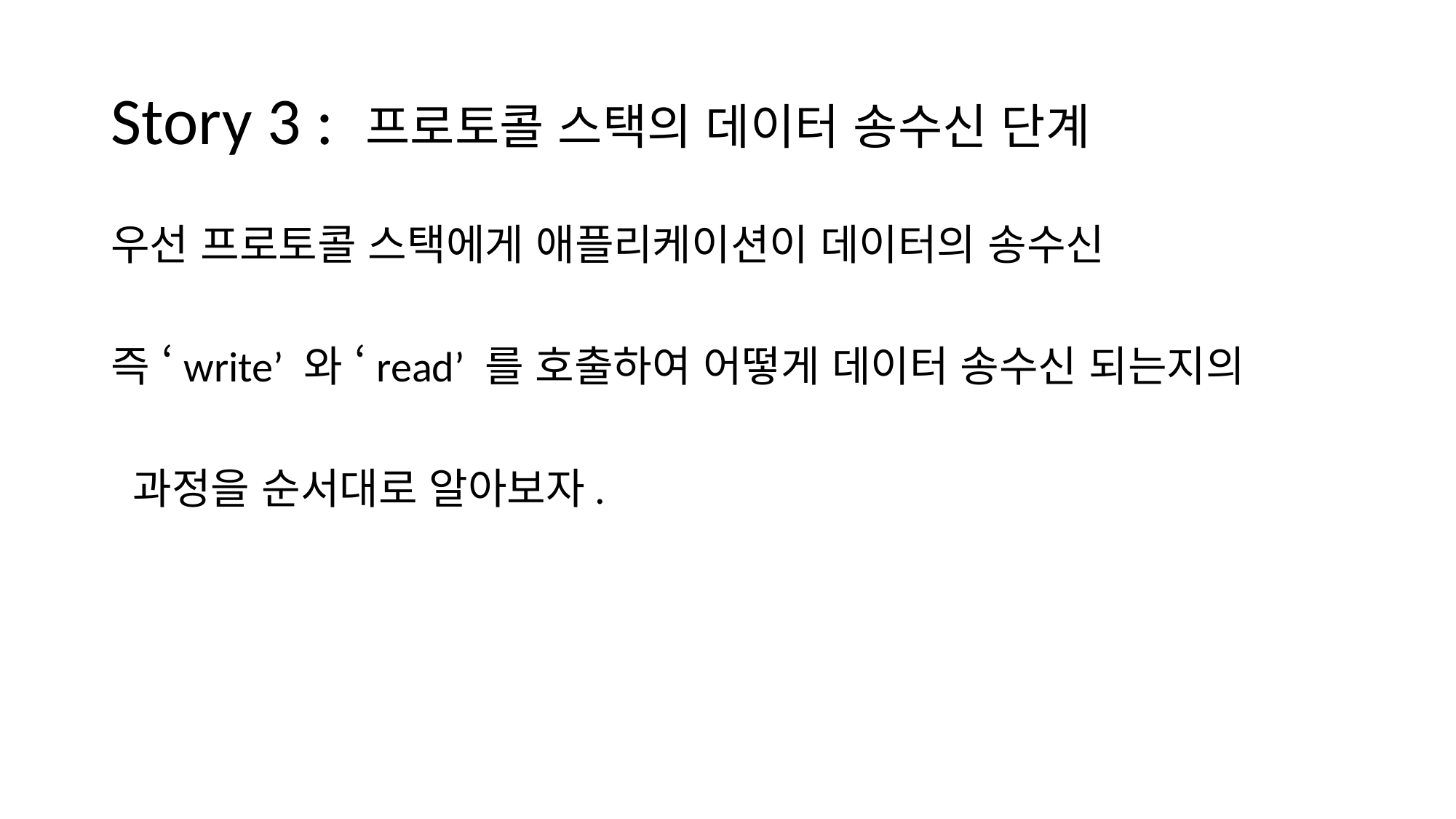

# Story 3 : 프로토콜 스택의 데이터 송수신 단계
우선 프로토콜 스택에게 애플리케이션이 데이터의 송수신

즉 ‘write’ 와 ‘read’ 를 호출하여 어떻게 데이터 송수신 되는지의

 과정을 순서대로 알아보자.